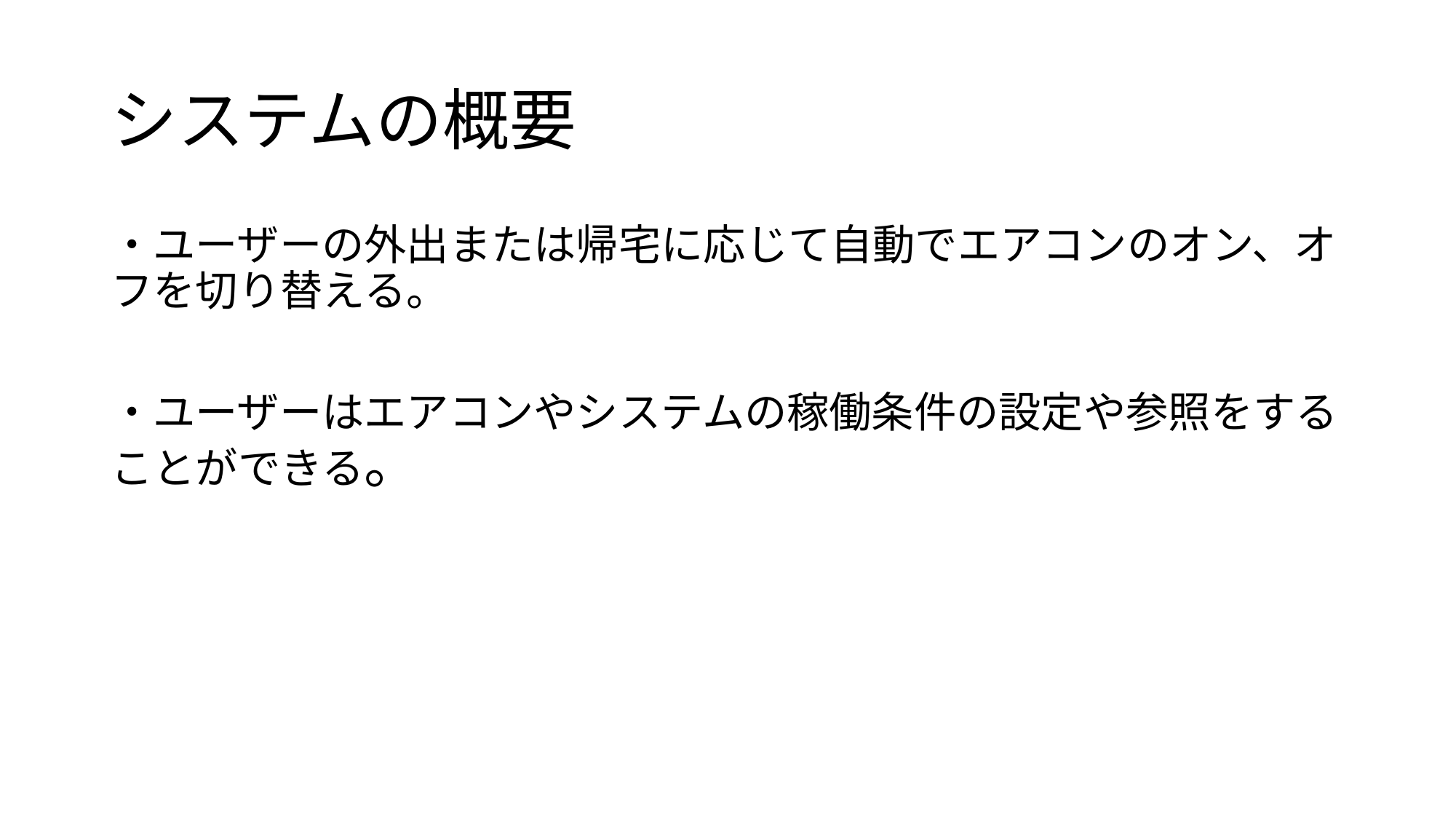

# システムの概要
・ユーザーの外出または帰宅に応じて自動でエアコンのオン、オフを切り替える。

・ユーザーはエアコンやシステムの稼働条件の設定や参照をすることができる。